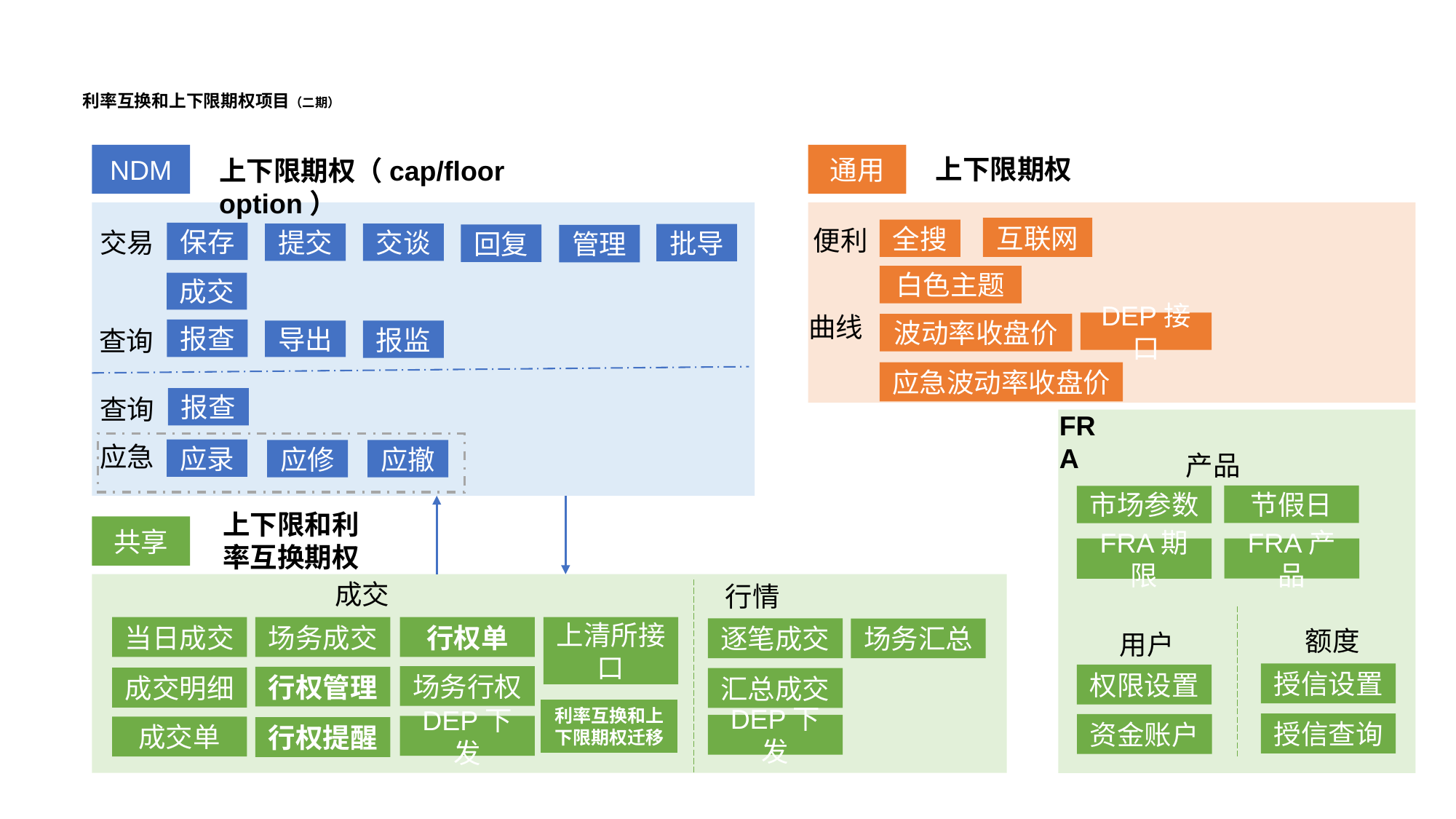

# 利率互换和上下限期权项目（二期）
NDM
通用
上下限期权
上下限期权（cap/floor option）

互联网
便利
全搜
交易
保存
提交
交谈

批导

回复
管理
白色主题

成交

曲线
DEP接口
波动率收盘价
查询
报查
导出
报监
应急波动率收盘价
查询
报查
FRA

应急
应录
应修
应撤
产品
节假日
市场参数
上下限和利
率互换期权
共享
FRA产品
FRA期限
成交

行情
当日成交
场务成交
行权单
上清所接口
逐笔成交
场务汇总
额度
用户
授信设置
权限设置
场务行权
行权管理
成交明细
汇总成交
利率互换和上下限期权迁移
授信查询
资金账户
DEP下发
DEP下发
成交单
行权提醒